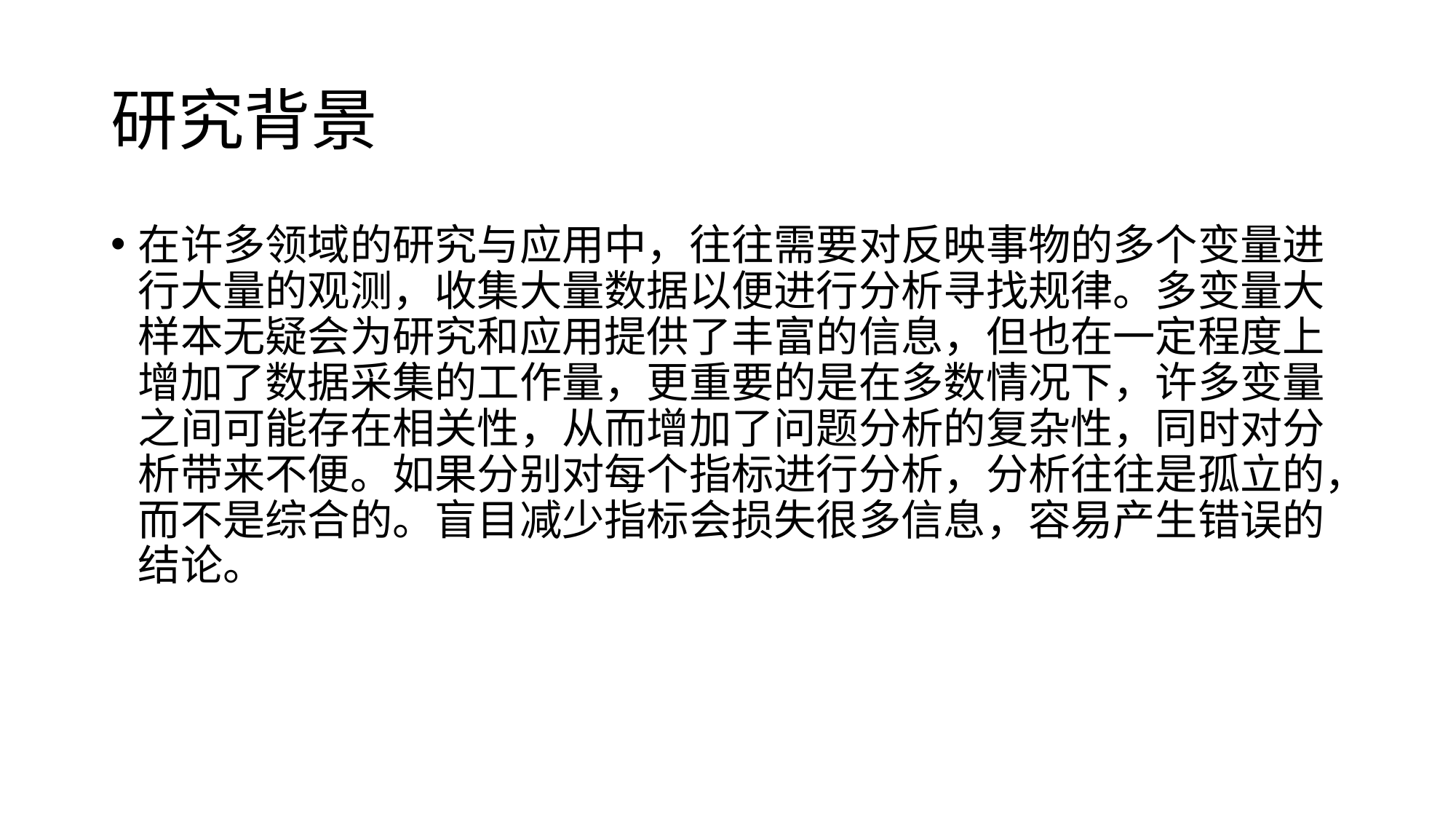

# 研究背景
在许多领域的研究与应用中，往往需要对反映事物的多个变量进行大量的观测，收集大量数据以便进行分析寻找规律。多变量大样本无疑会为研究和应用提供了丰富的信息，但也在一定程度上增加了数据采集的工作量，更重要的是在多数情况下，许多变量之间可能存在相关性，从而增加了问题分析的复杂性，同时对分析带来不便。如果分别对每个指标进行分析，分析往往是孤立的，而不是综合的。盲目减少指标会损失很多信息，容易产生错误的结论。